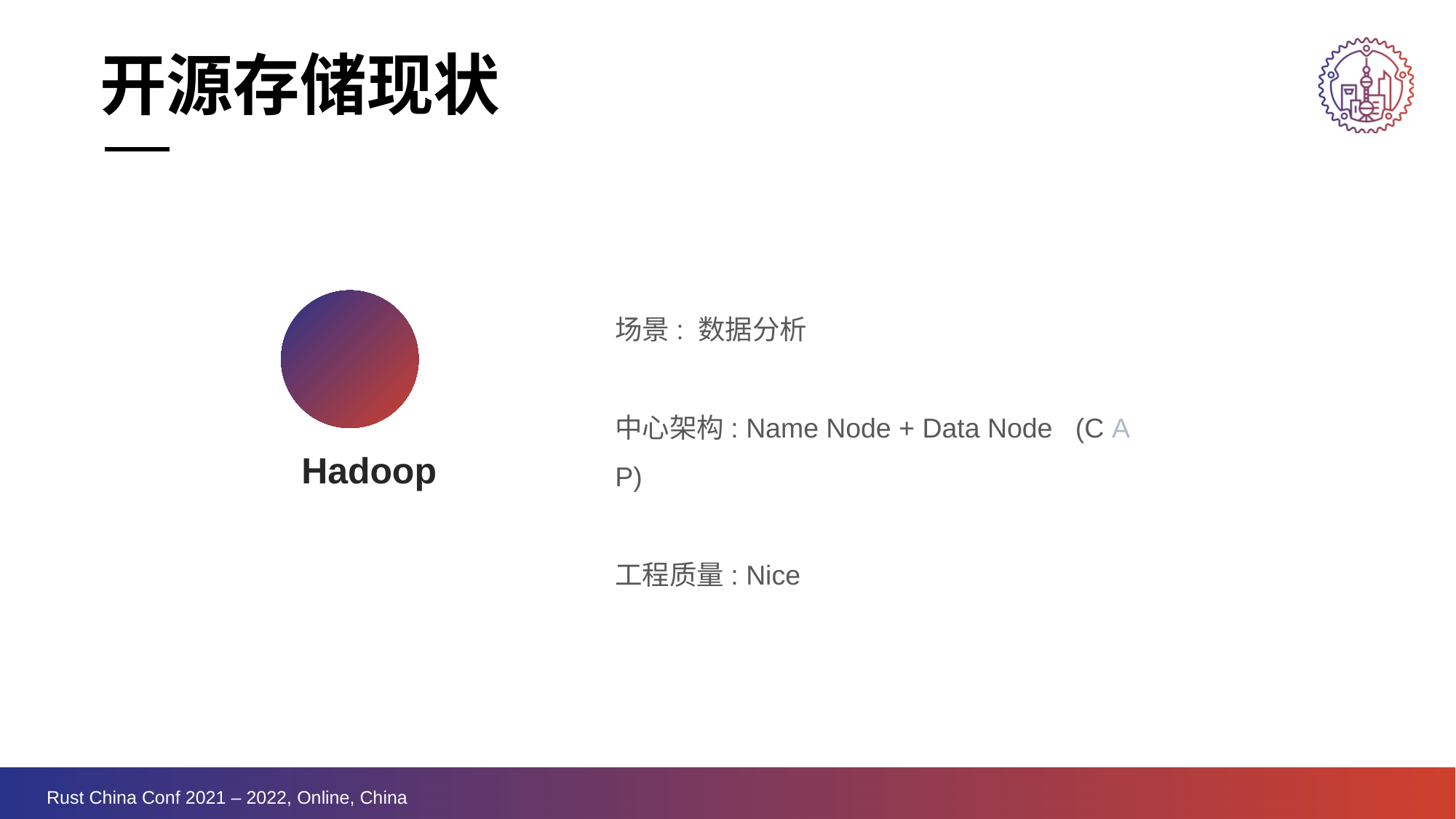

开源存储现状
场景: 数据分析

中心架构: Name Node + Data Node   (C A P)

工程质量: Nice

Hadoop